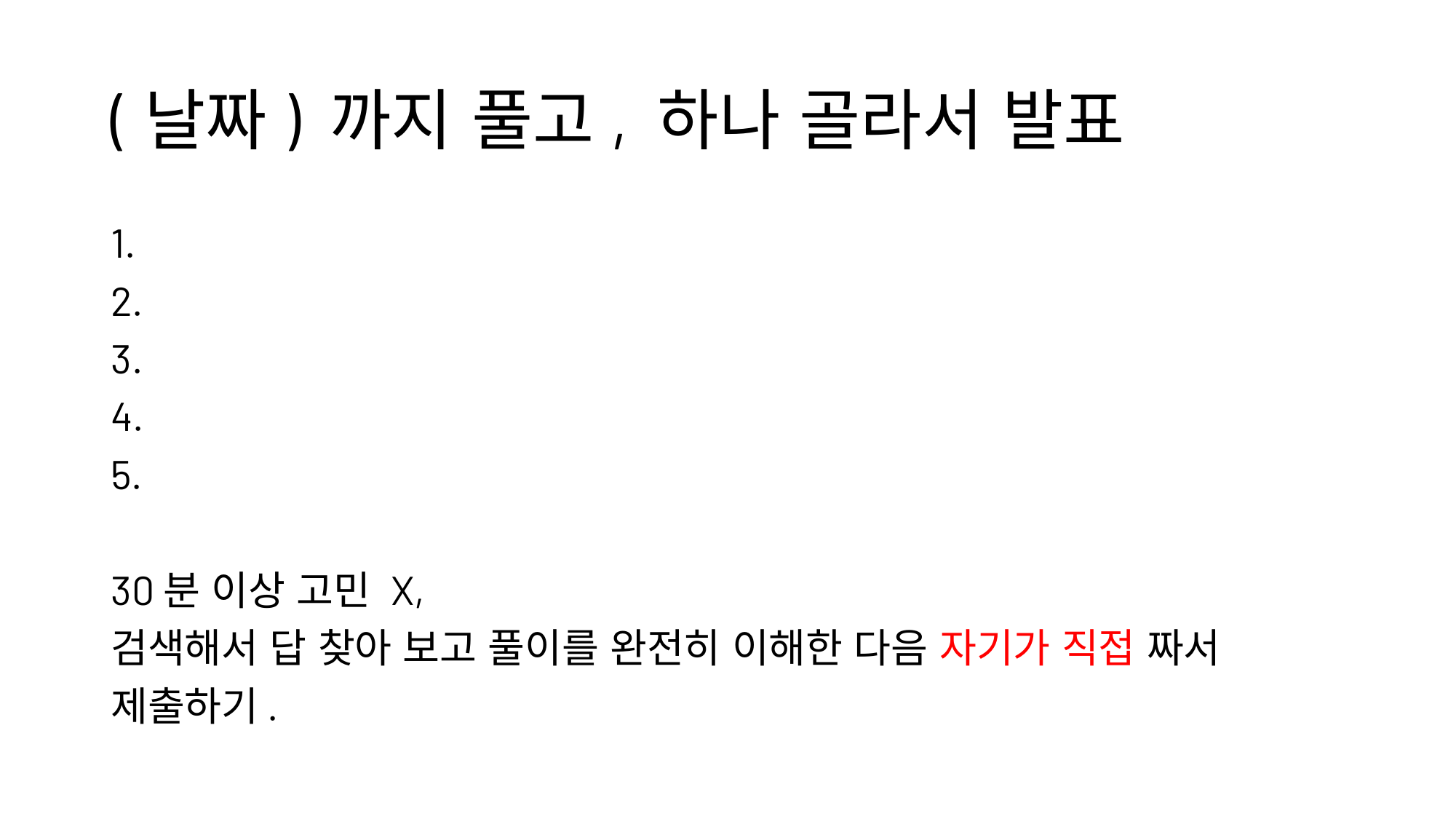

# (날짜) 까지 풀고, 하나 골라서 발표
1.
2.
3.
4.
5.

30분 이상 고민 X,
검색해서 답 찾아 보고 풀이를 완전히 이해한 다음 자기가 직접 짜서
제출하기.